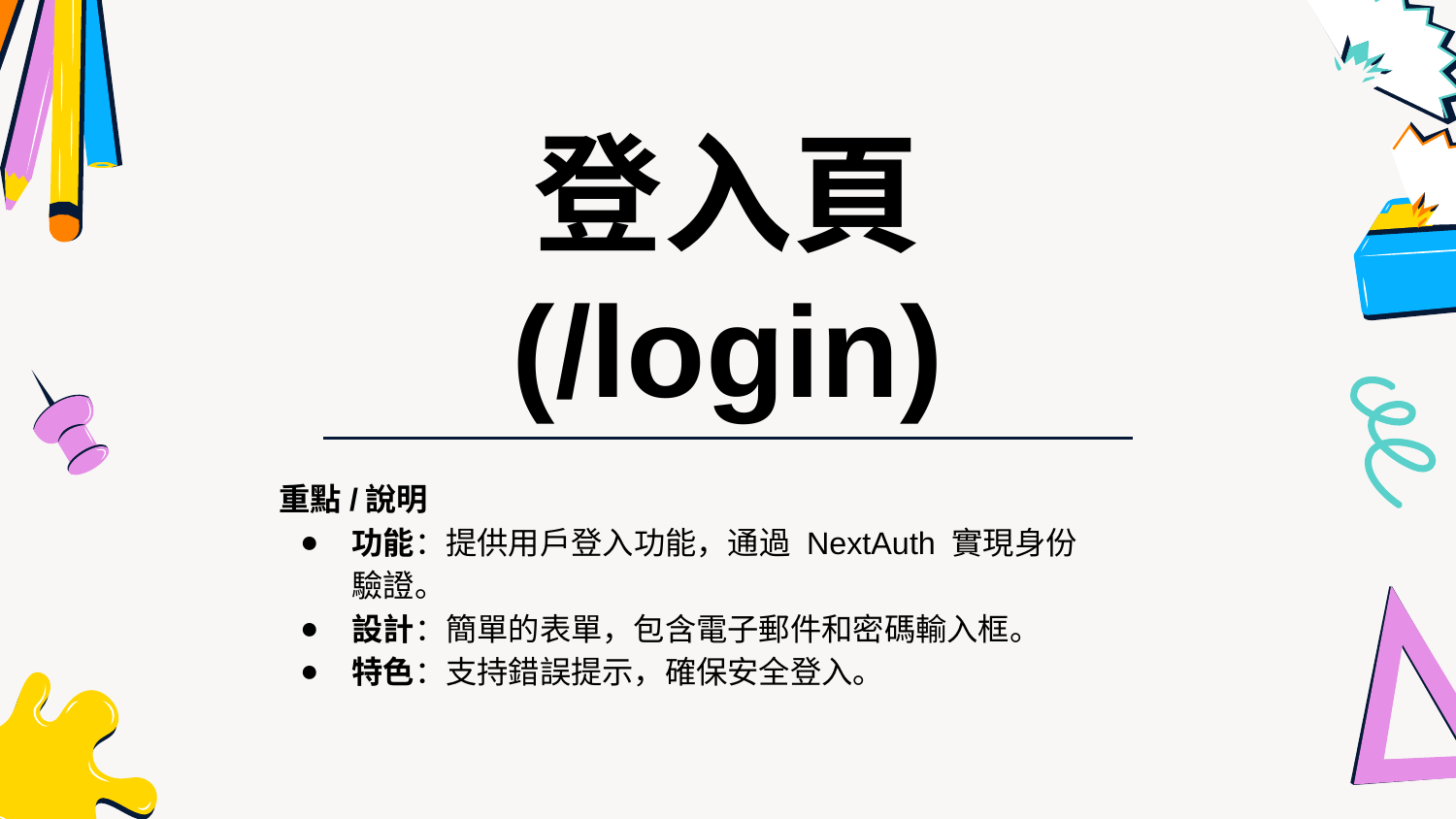

登入頁 (/login)
重點/說明
功能：提供用戶登入功能，通過 NextAuth 實現身份驗證。
設計：簡單的表單，包含電子郵件和密碼輸入框。
特色：支持錯誤提示，確保安全登入。